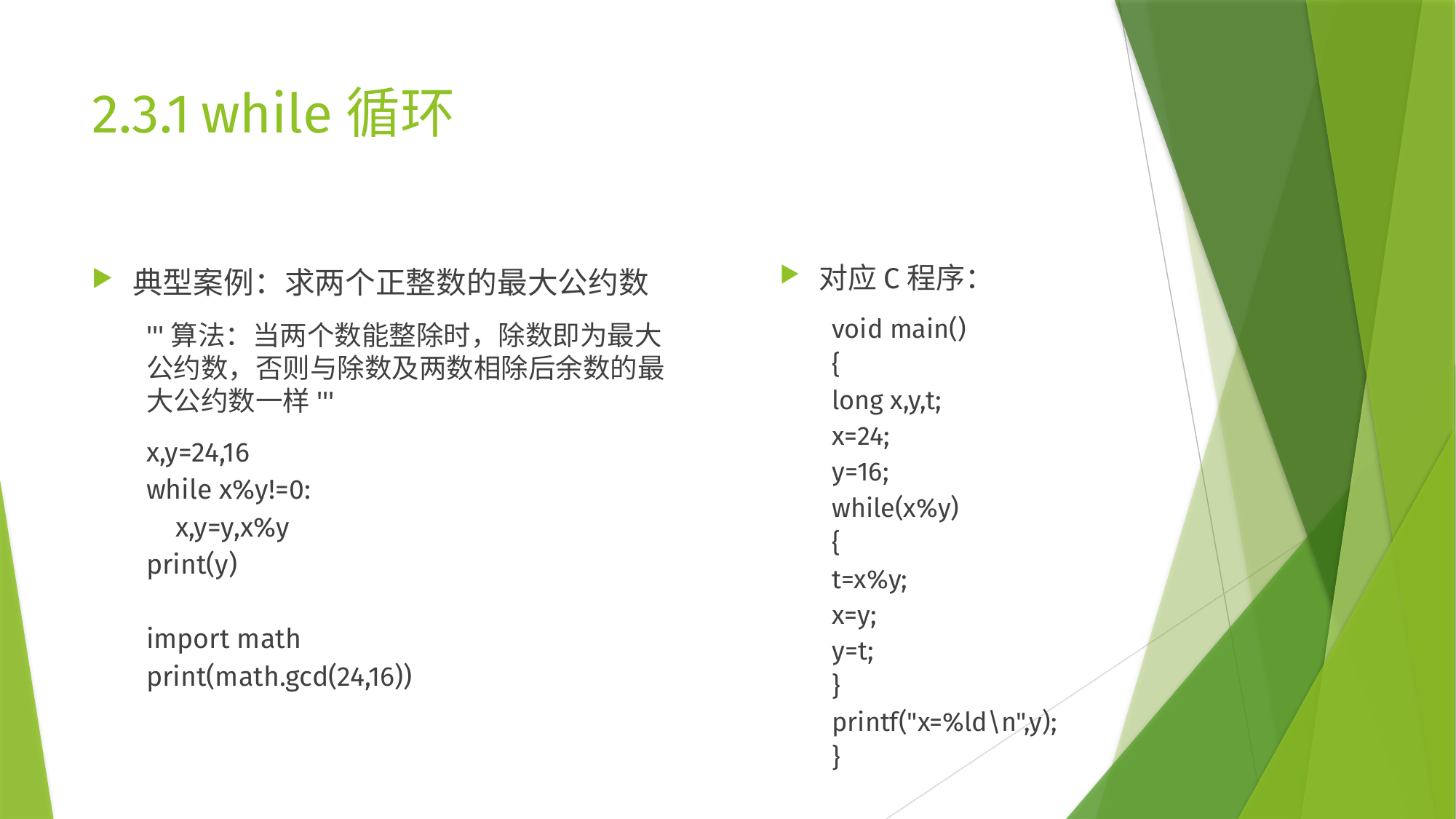

# 2.3.1	while循环
对应C程序：
void main()
{
	long x,y,t;
	x=24;
	y=16;
	while(x%y)
	{
		t=x%y;
		x=y;
		y=t;
	}
	printf("x=%ld\n",y);
}
典型案例：求两个正整数的最大公约数
'''算法：当两个数能整除时，除数即为最大公约数，否则与除数及两数相除后余数的最大公约数一样'''
x,y=24,16
while x%y!=0:
    x,y=y,x%y
print(y)

import math
print(math.gcd(24,16))